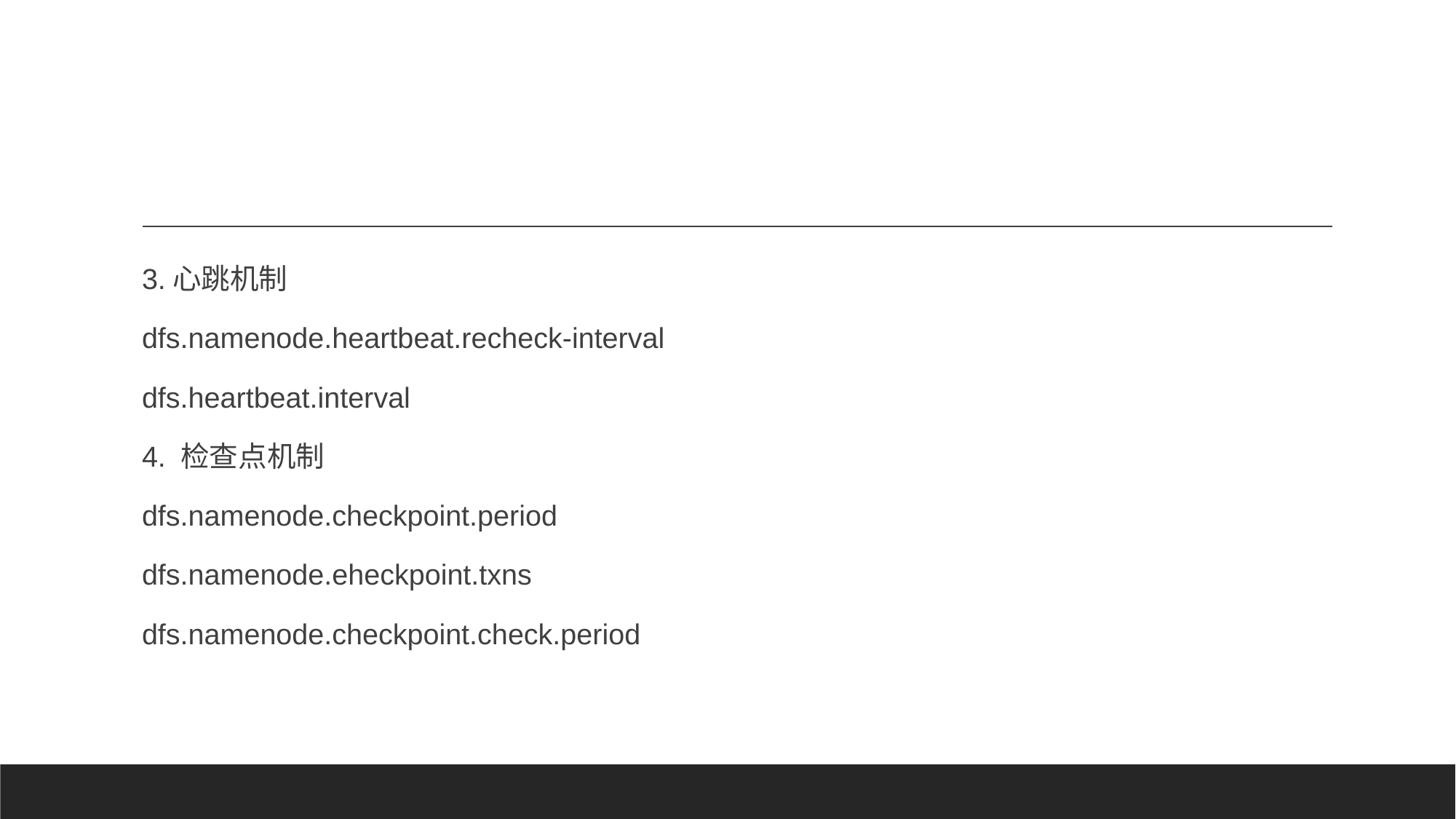

#
3.心跳机制
dfs.namenode.heartbeat.recheck-interval
dfs.heartbeat.interval
4. 检查点机制
dfs.namenode.checkpoint.period
dfs.namenode.eheckpoint.txns
dfs.namenode.checkpoint.check.period